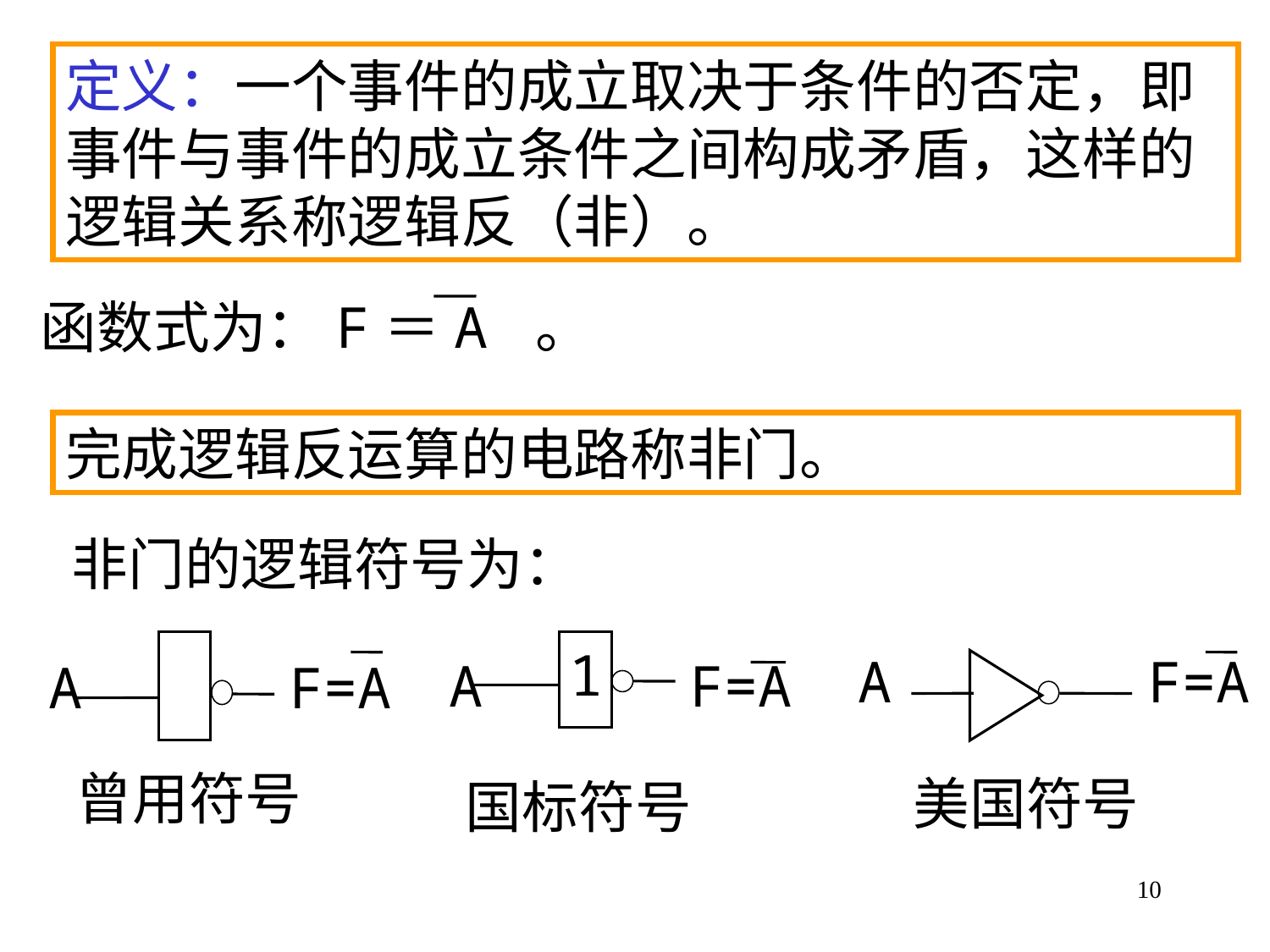

定义：一个事件的成立取决于条件的否定，即事件与事件的成立条件之间构成矛盾，这样的逻辑关系称逻辑反（非）。
函数式为：F＝A 。

完成逻辑反运算的电路称非门。
非门的逻辑符号为：

 A
F=A

曾用符号

1
 A
F=A

国标符号
A
F=A

美国符号
10